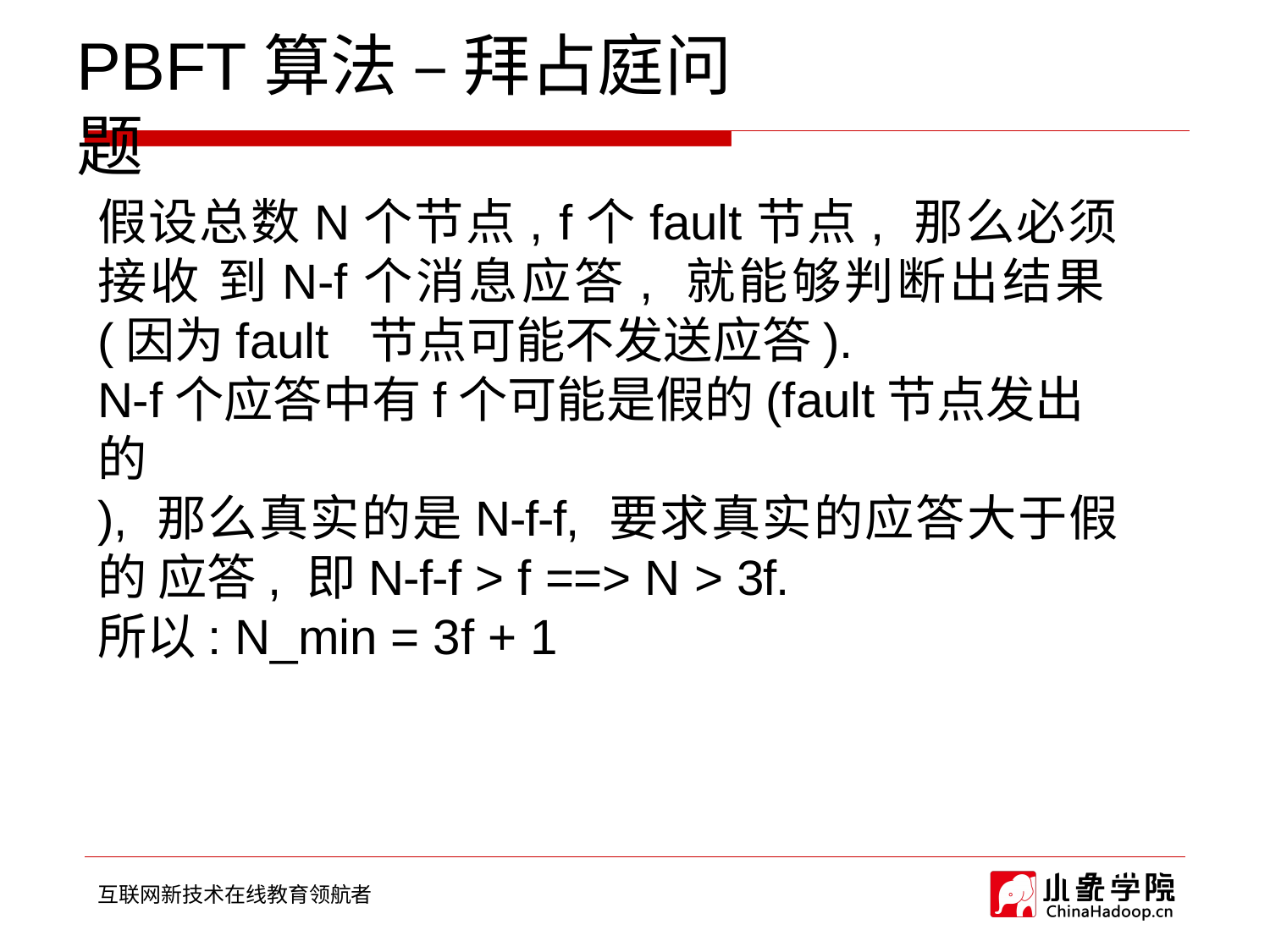

# PBFT算法 – 拜占庭问题
假设总数N个节点, f个fault节点, 那么必须接收 到N-f个消息应答, 就能够判断出结果(因为fault  节点可能不发送应答).
N-f个应答中有f个可能是假的(fault节点发出的
), 那么真实的是N-f-f, 要求真实的应答大于假的 应答, 即N-f-f > f ==> N > 3f.
所以: N_min = 3f + 1
互联网新技术在线教育领航者